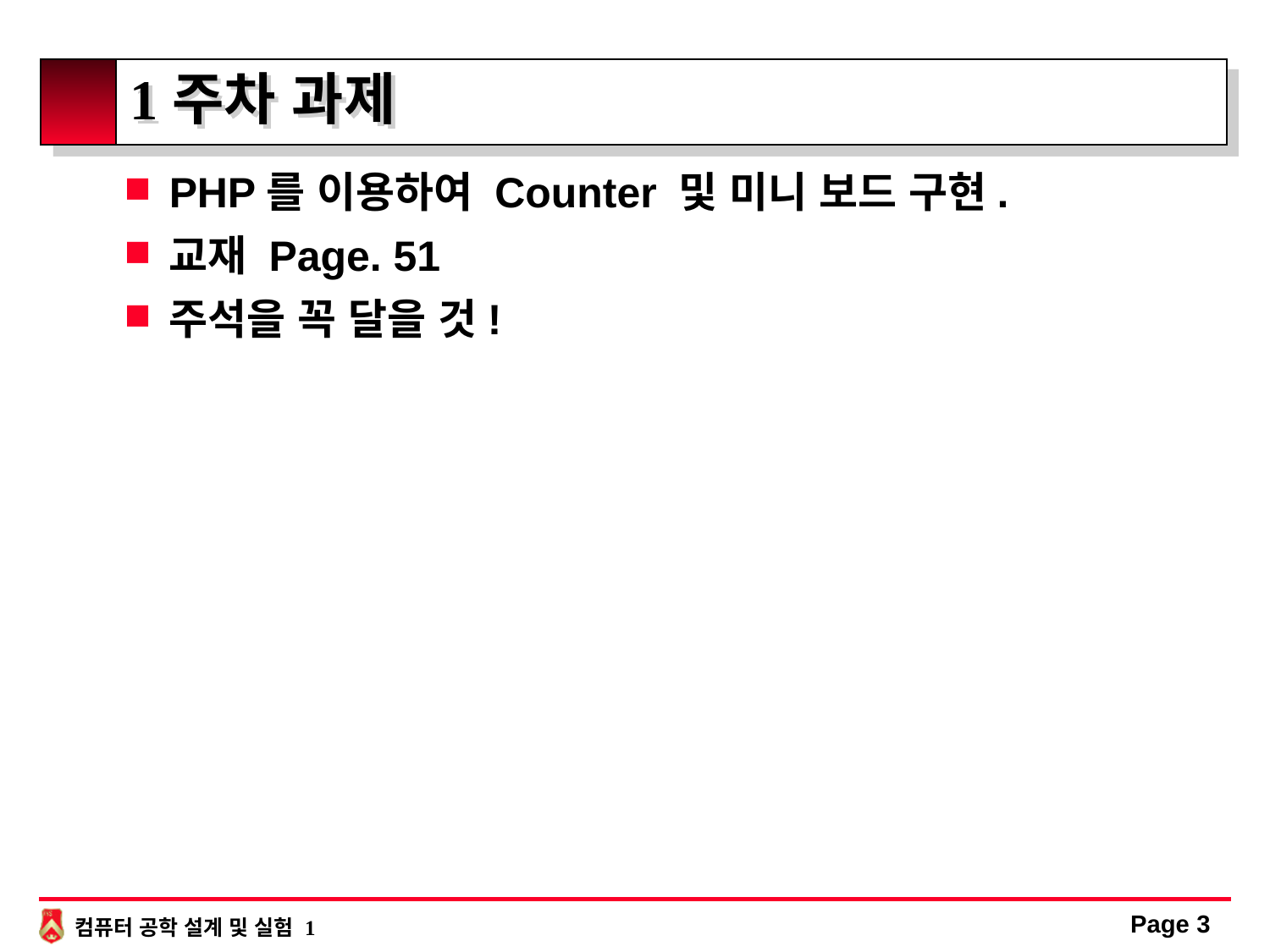

# 1주차 과제
PHP를 이용하여 Counter 및 미니 보드 구현.
교재 Page. 51
주석을 꼭 달을 것!

Page 3